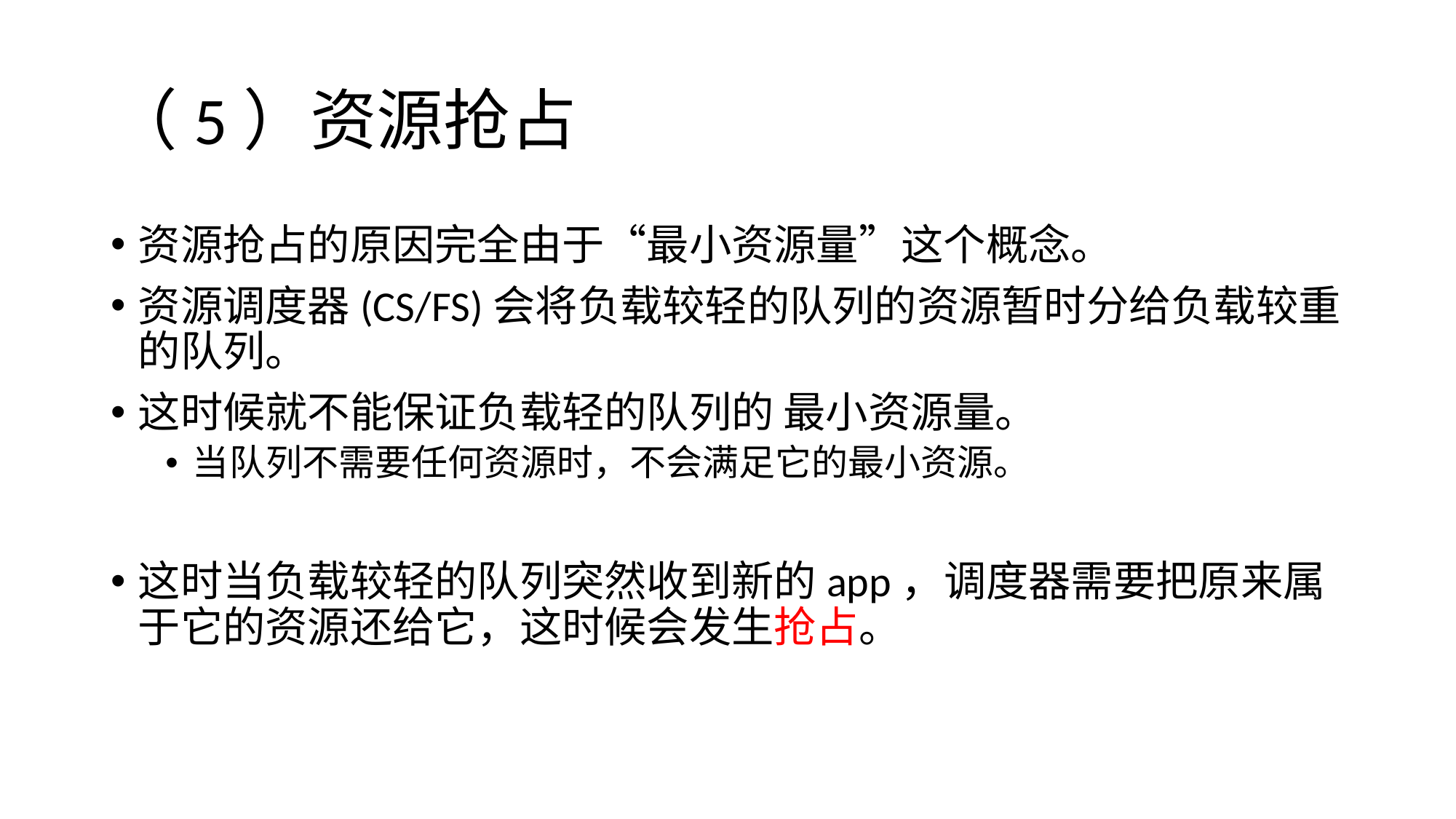

# （5）资源抢占
资源抢占的原因完全由于“最小资源量”这个概念。
资源调度器(CS/FS)会将负载较轻的队列的资源暂时分给负载较重的队列。
这时候就不能保证负载轻的队列的 最小资源量。
当队列不需要任何资源时，不会满足它的最小资源。

这时当负载较轻的队列突然收到新的app，调度器需要把原来属于它的资源还给它，这时候会发生抢占。